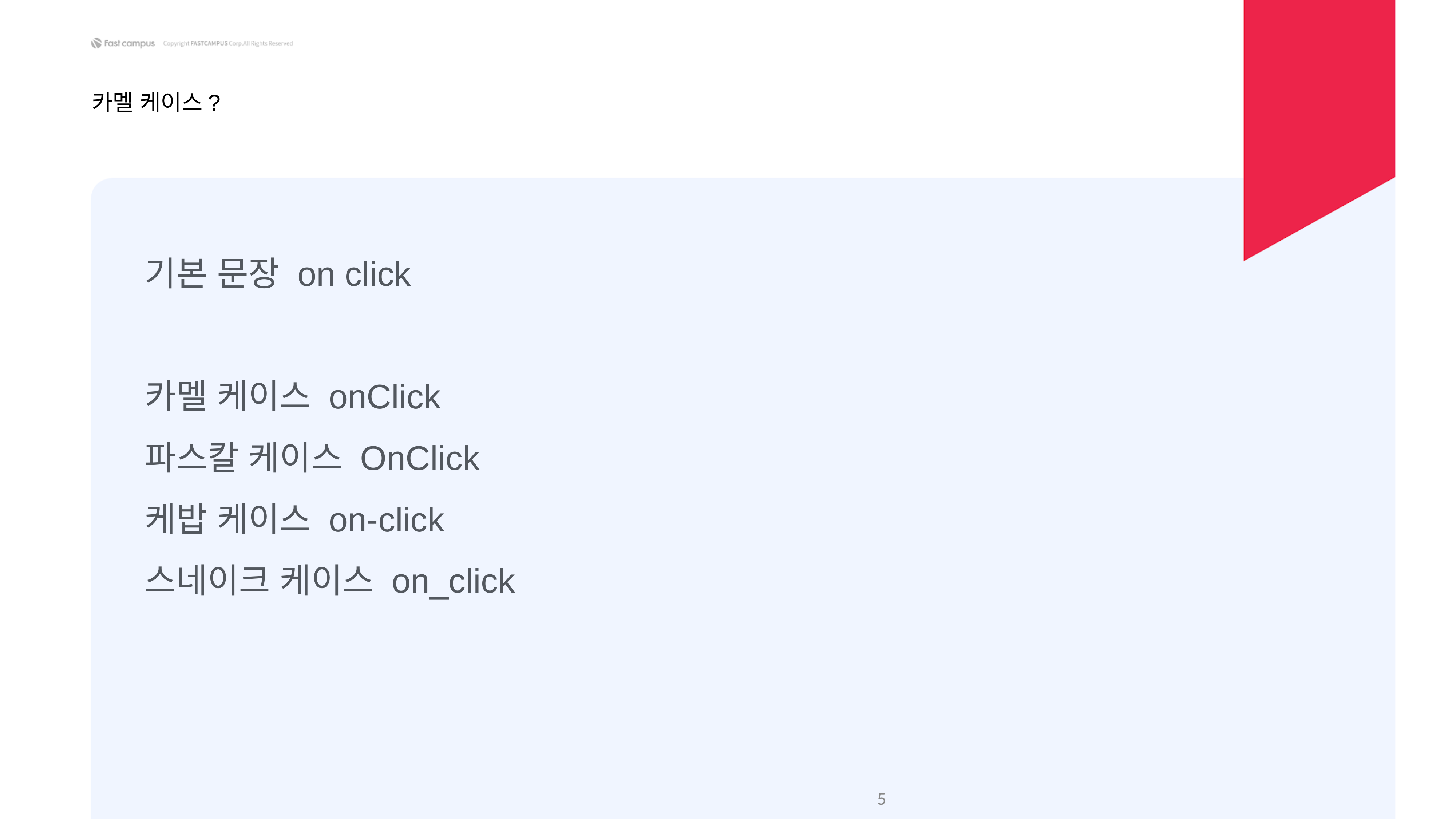

카멜 케이스?
기본 문장 on click

카멜 케이스 onClick
파스칼 케이스 OnClick
케밥 케이스 on-click
스네이크 케이스 on_click
5